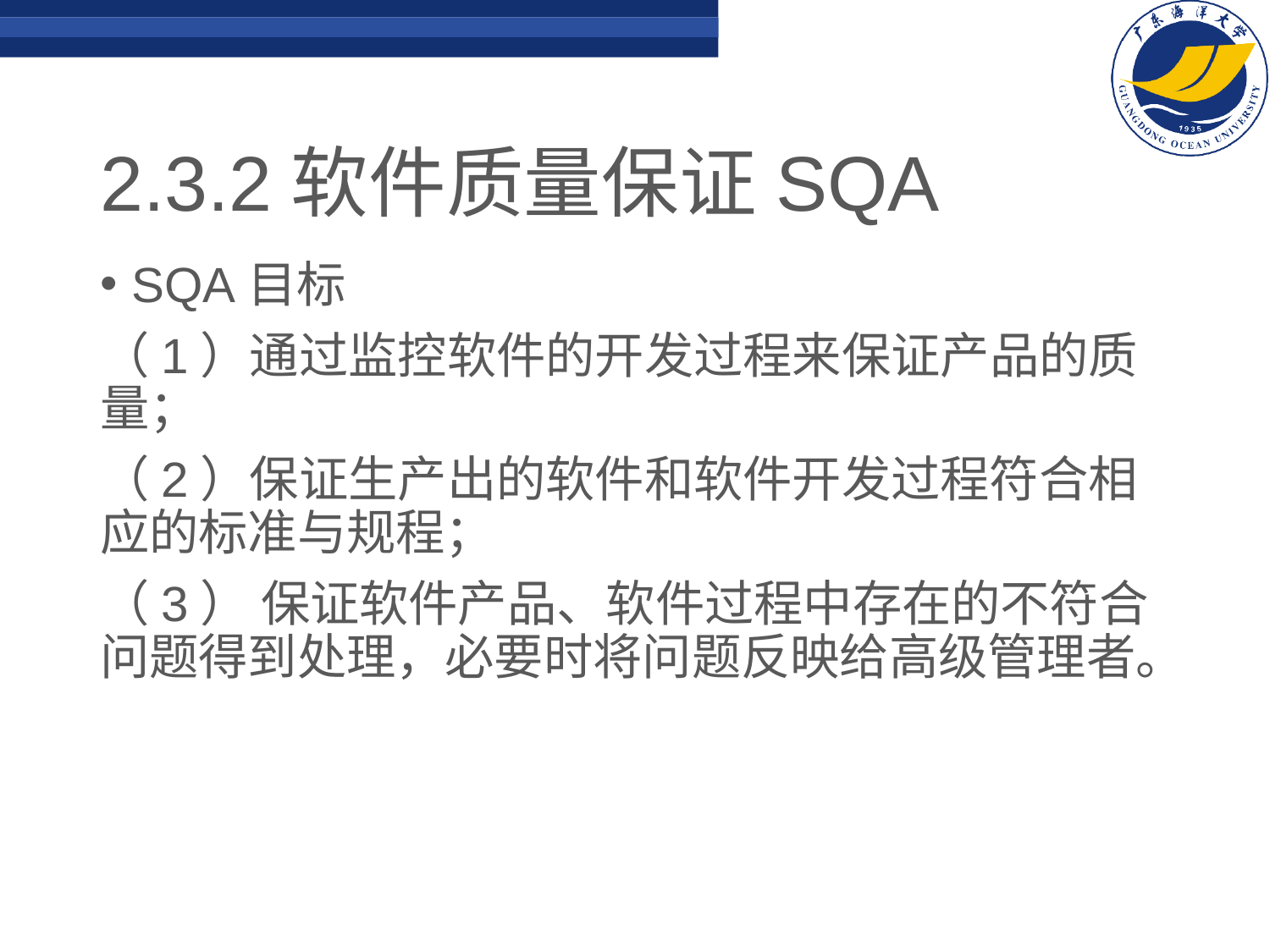

# 2.3.2软件质量保证SQA
SQA目标
（1）通过监控软件的开发过程来保证产品的质量；
（2）保证生产出的软件和软件开发过程符合相应的标准与规程；
（3） 保证软件产品、软件过程中存在的不符合问题得到处理，必要时将问题反映给高级管理者。

30